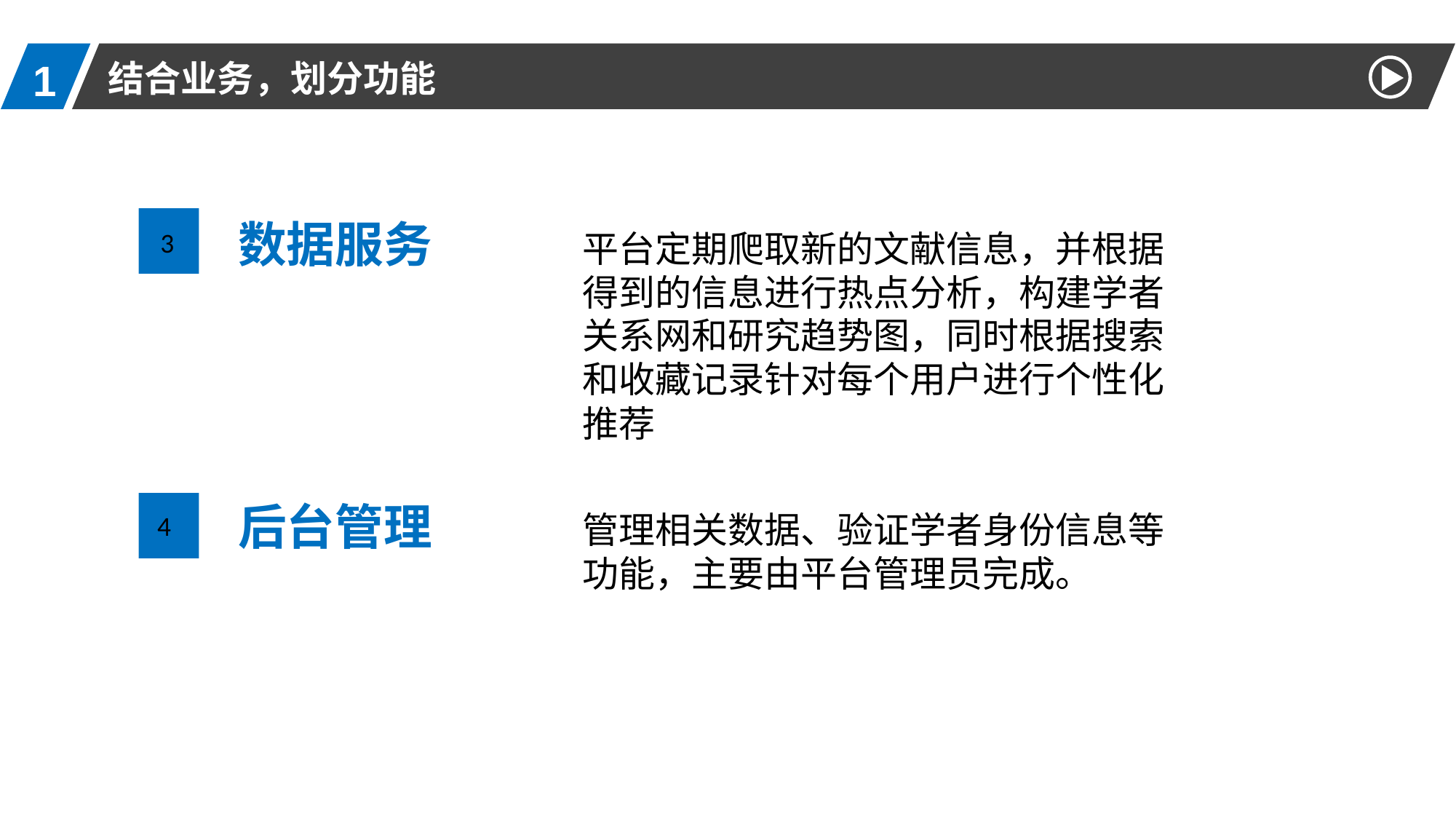

1
结合业务，划分功能

数据服务
3
平台定期爬取新的文献信息，并根据得到的信息进行热点分析，构建学者关系网和研究趋势图，同时根据搜索和收藏记录针对每个用户进行个性化推荐
后台管理

管理相关数据、验证学者身份信息等功能，主要由平台管理员完成。
4